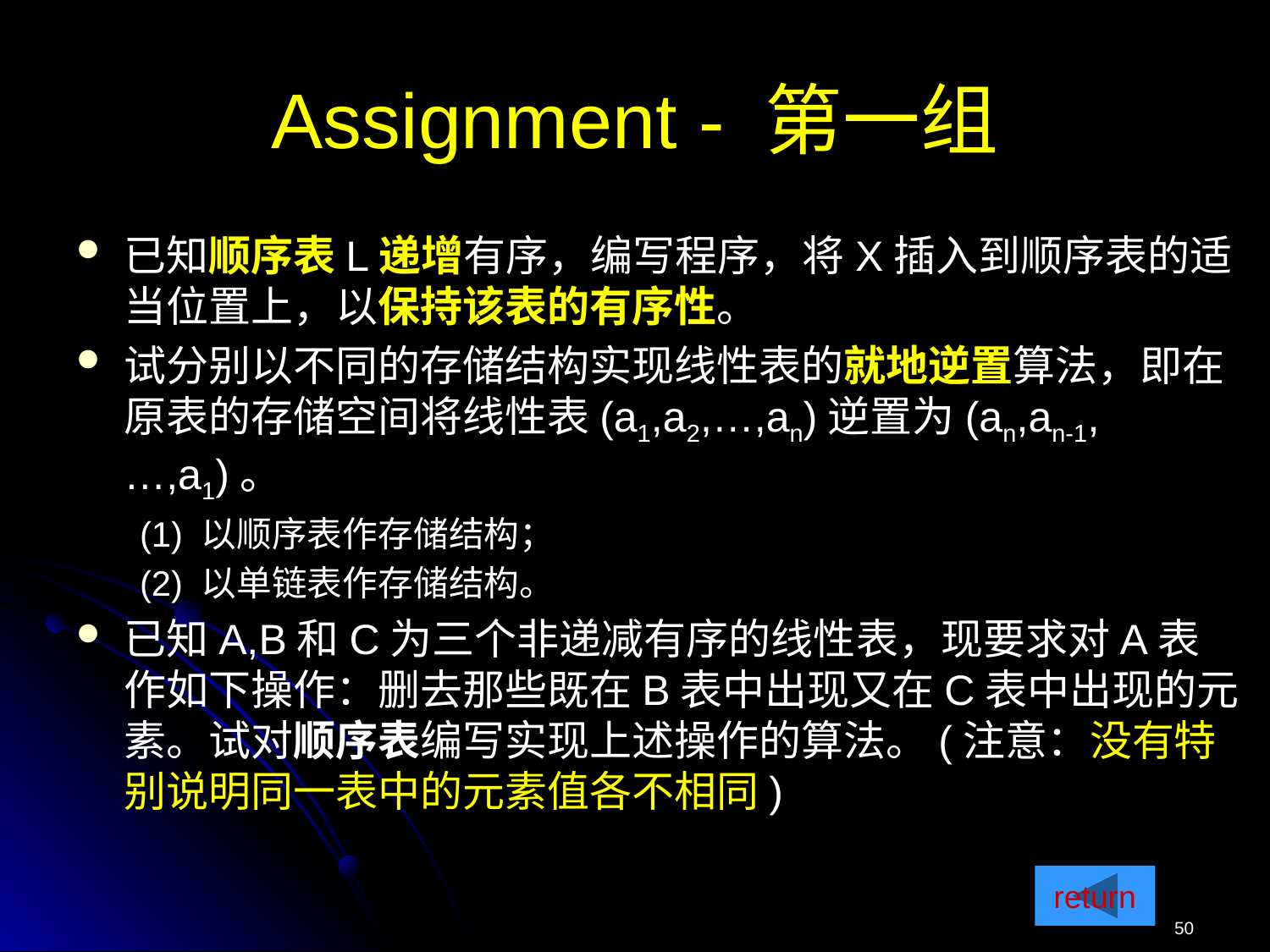

# Assignment - 第一组
已知顺序表L递增有序，编写程序，将X插入到顺序表的适当位置上，以保持该表的有序性。
试分别以不同的存储结构实现线性表的就地逆置算法，即在原表的存储空间将线性表(a1,a2,…,an)逆置为(an,an-1,…,a1)。
(1) 以顺序表作存储结构；
(2) 以单链表作存储结构。
已知A,B和C为三个非递减有序的线性表，现要求对A表作如下操作：删去那些既在B表中出现又在C表中出现的元素。试对顺序表编写实现上述操作的算法。(注意：没有特别说明同一表中的元素值各不相同)

return

50